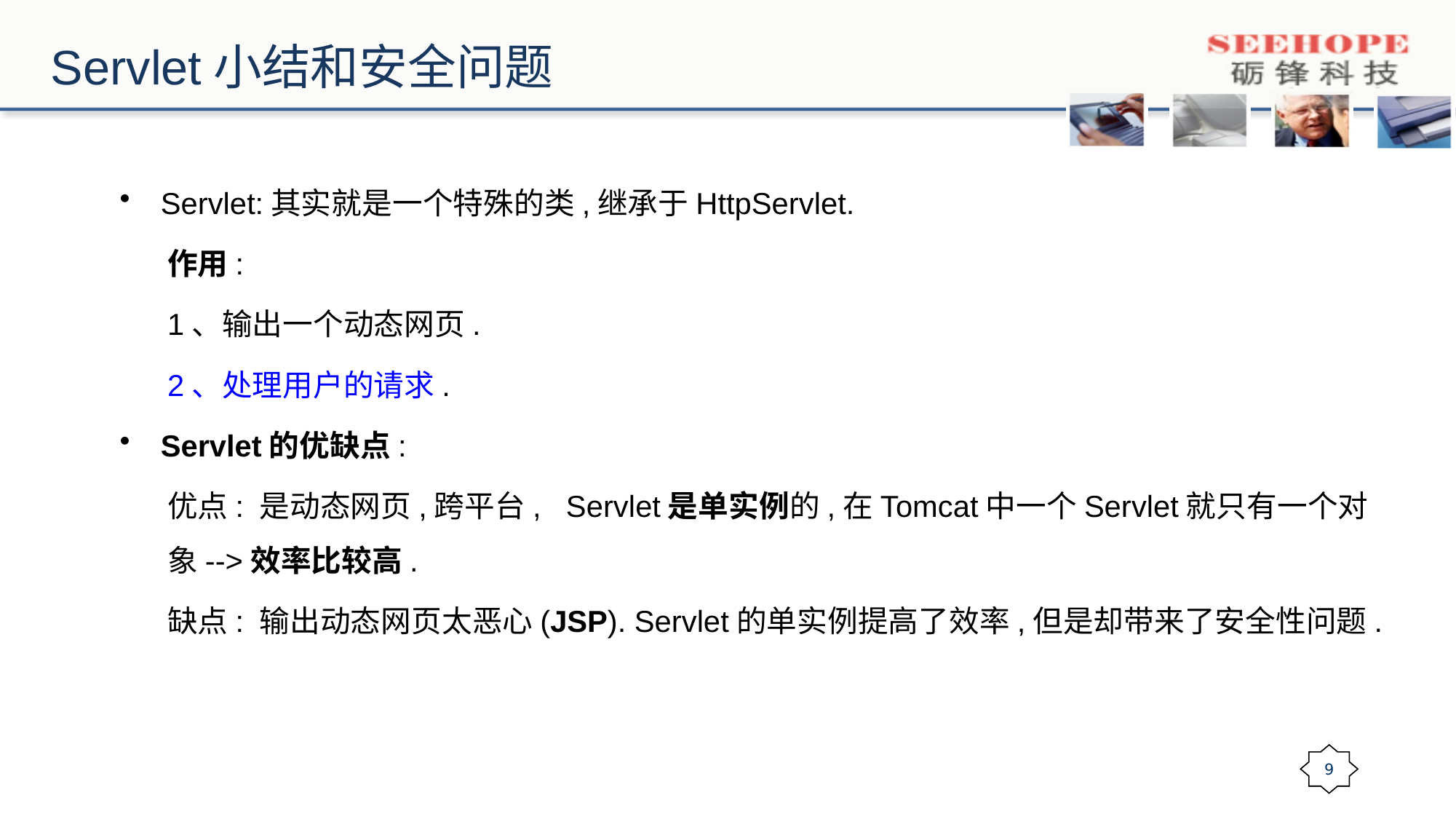

# Servlet小结和安全问题
Servlet:其实就是一个特殊的类,继承于HttpServlet.
作用:
1、输出一个动态网页.
2、处理用户的请求.
Servlet的优缺点:
优点: 是动态网页,跨平台,   Servlet是单实例的,在Tomcat中一个Servlet就只有一个对象-->效率比较高.
缺点: 输出动态网页太恶心(JSP). Servlet的单实例提高了效率,但是却带来了安全性问题.